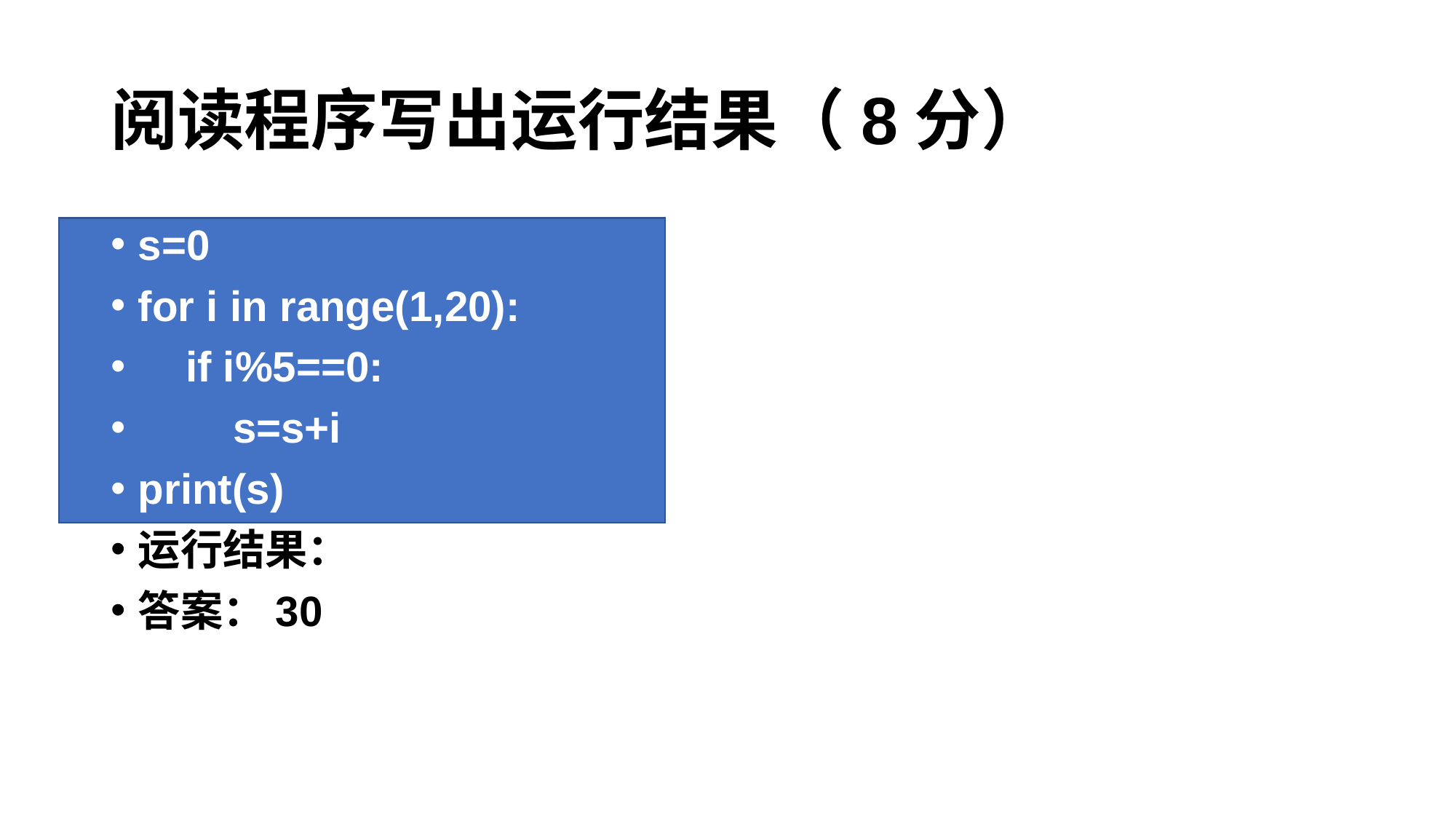

# 阅读程序写出运行结果（8分）

s=0
for i in range(1,20):
    if i%5==0:
        s=s+i
print(s)
运行结果：
答案：30